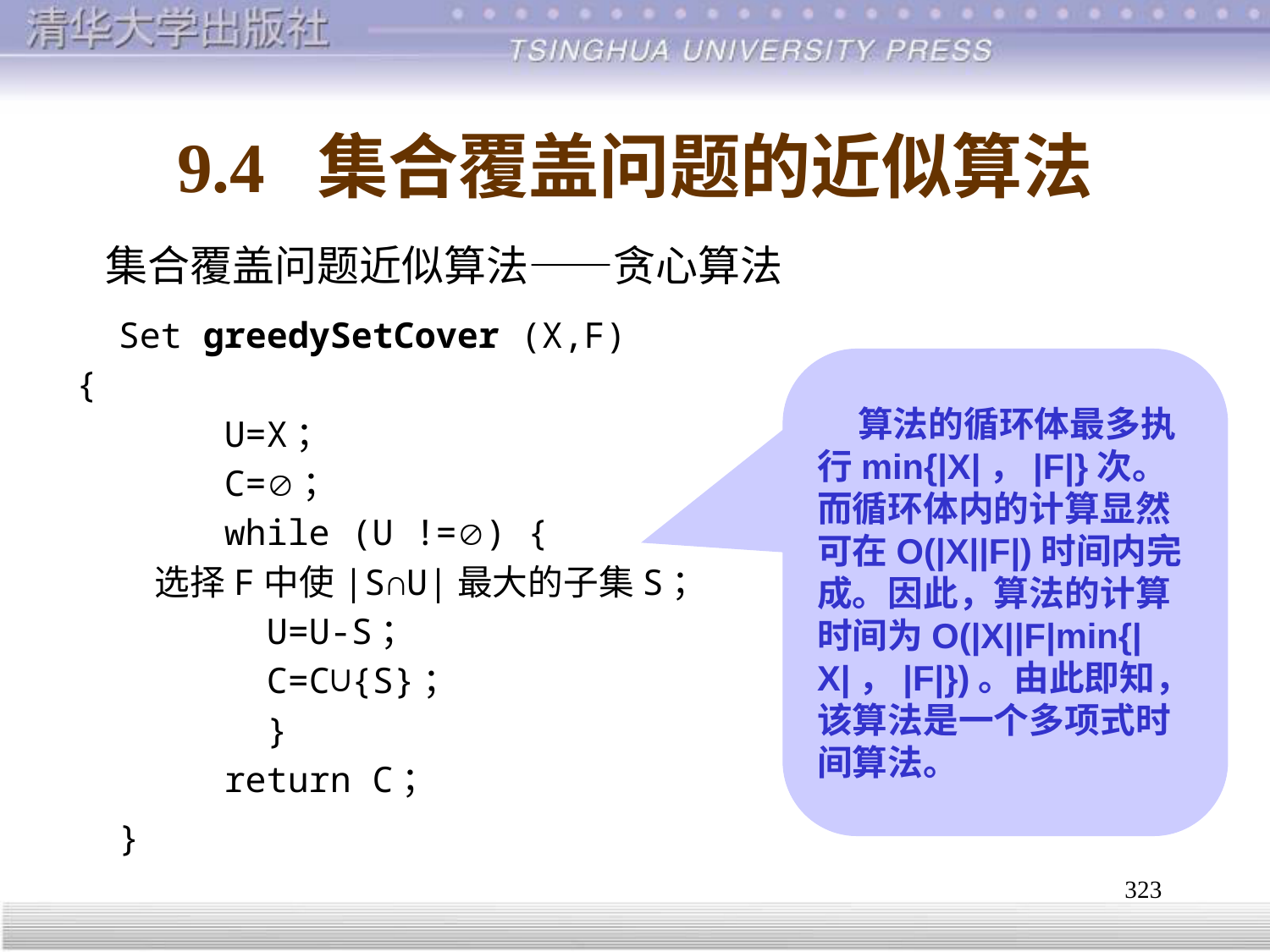

# 9.4  集合覆盖问题的近似算法
集合覆盖问题近似算法——贪心算法
  Set greedySetCover (X,F)
{
       U=X；
       C=∅；
       while (U !=∅) {
         选择F中使|S∩U|最大的子集S；
         U=U-S；
         C=C∪{S}；
         }
       return C；
  }
    算法的循环体最多执行min{|X|，|F|}次。而循环体内的计算显然可在O(|X||F|)时间内完成。因此，算法的计算时间为O(|X||F|min{|X|，|F|})。由此即知，该算法是一个多项式时间算法。
323